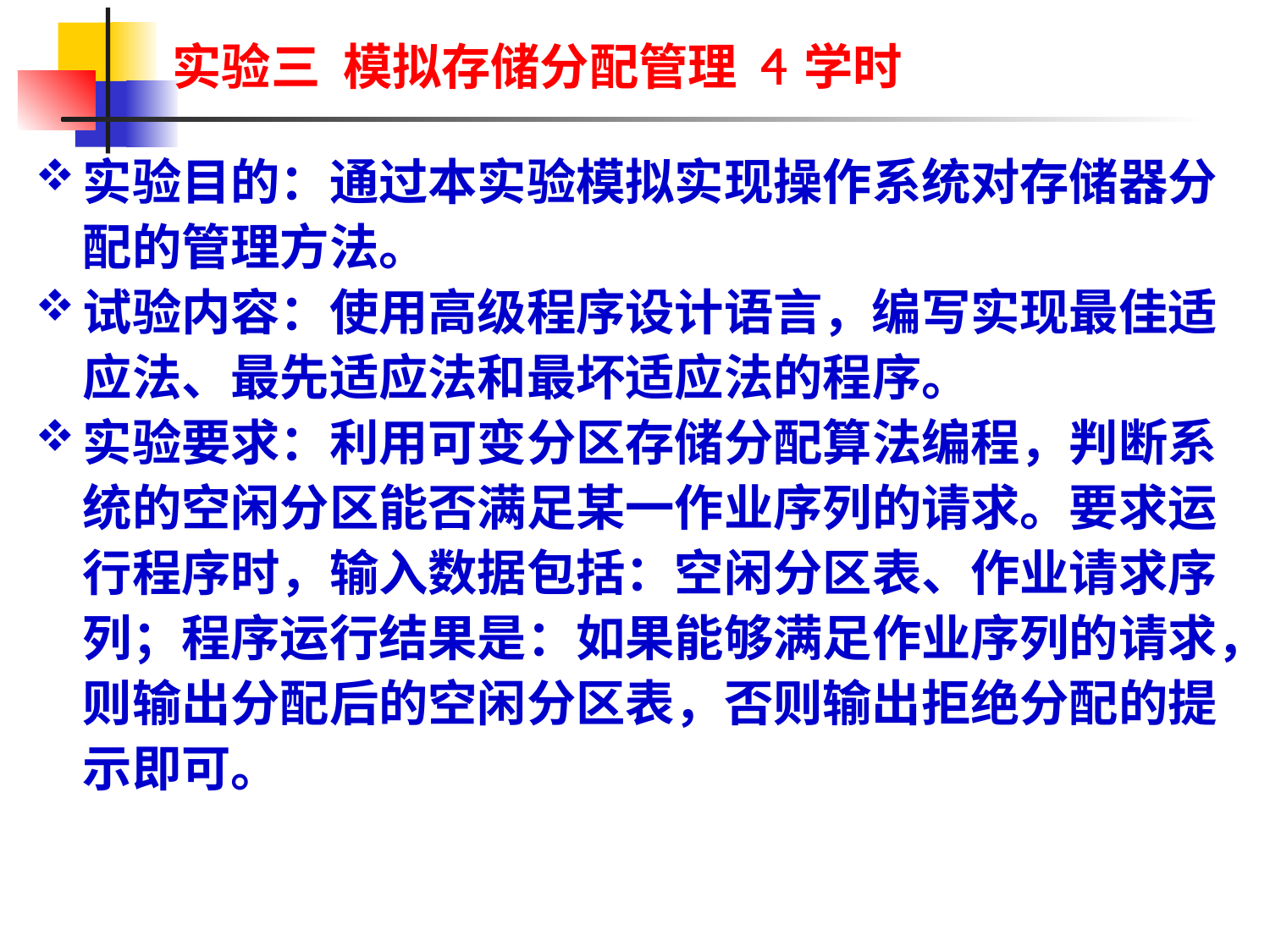

# 实验三  模拟存储分配管理 4学时
实验目的：通过本实验模拟实现操作系统对存储器分配的管理方法。
试验内容：使用高级程序设计语言，编写实现最佳适应法、最先适应法和最坏适应法的程序。
实验要求：利用可变分区存储分配算法编程，判断系统的空闲分区能否满足某一作业序列的请求。要求运行程序时，输入数据包括：空闲分区表、作业请求序列；程序运行结果是：如果能够满足作业序列的请求，则输出分配后的空闲分区表，否则输出拒绝分配的提示即可。